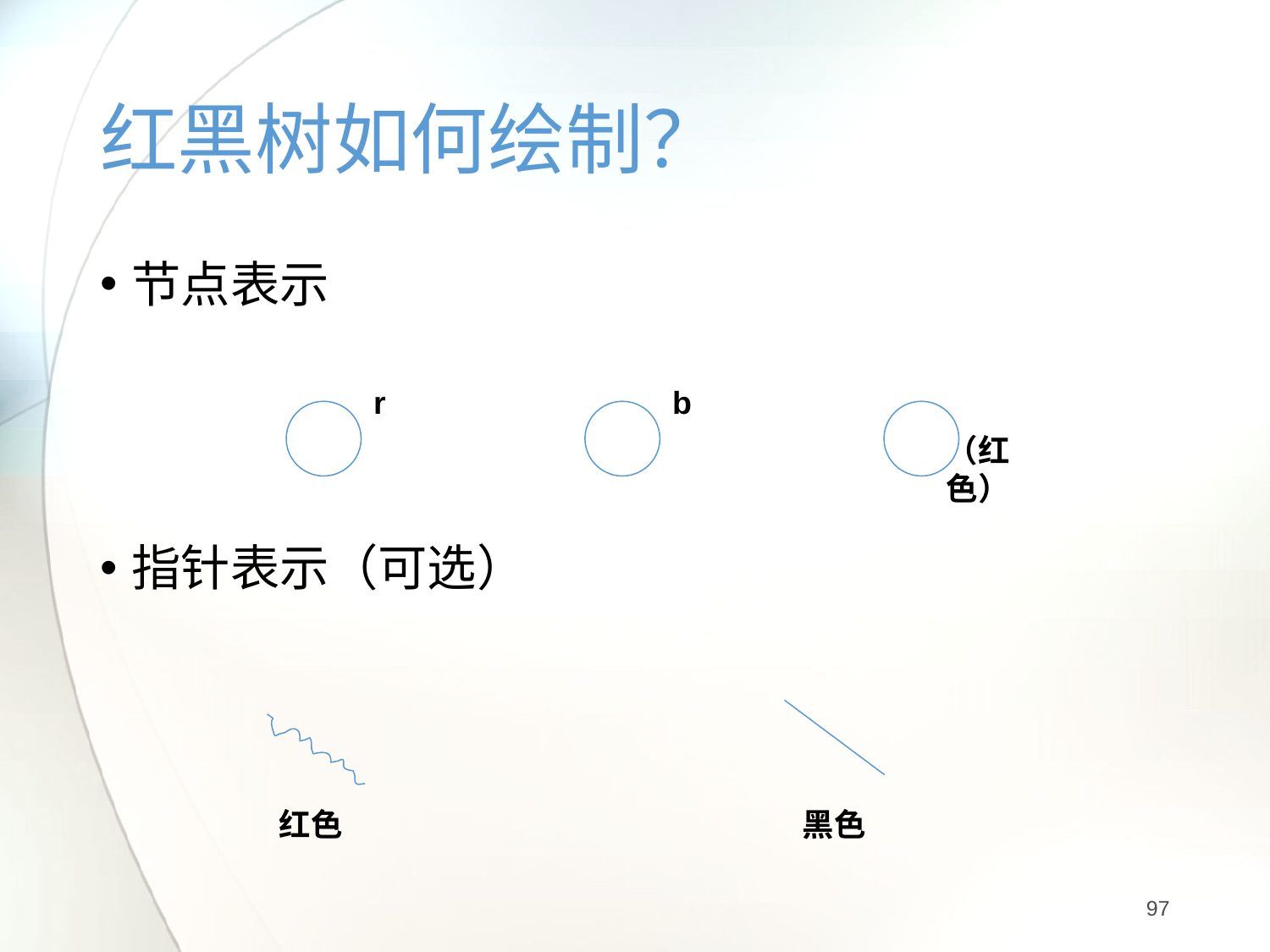

# 红黑树如何绘制？
节点表示

指针表示（可选）
r
b

（红色）

红色
黑色
97